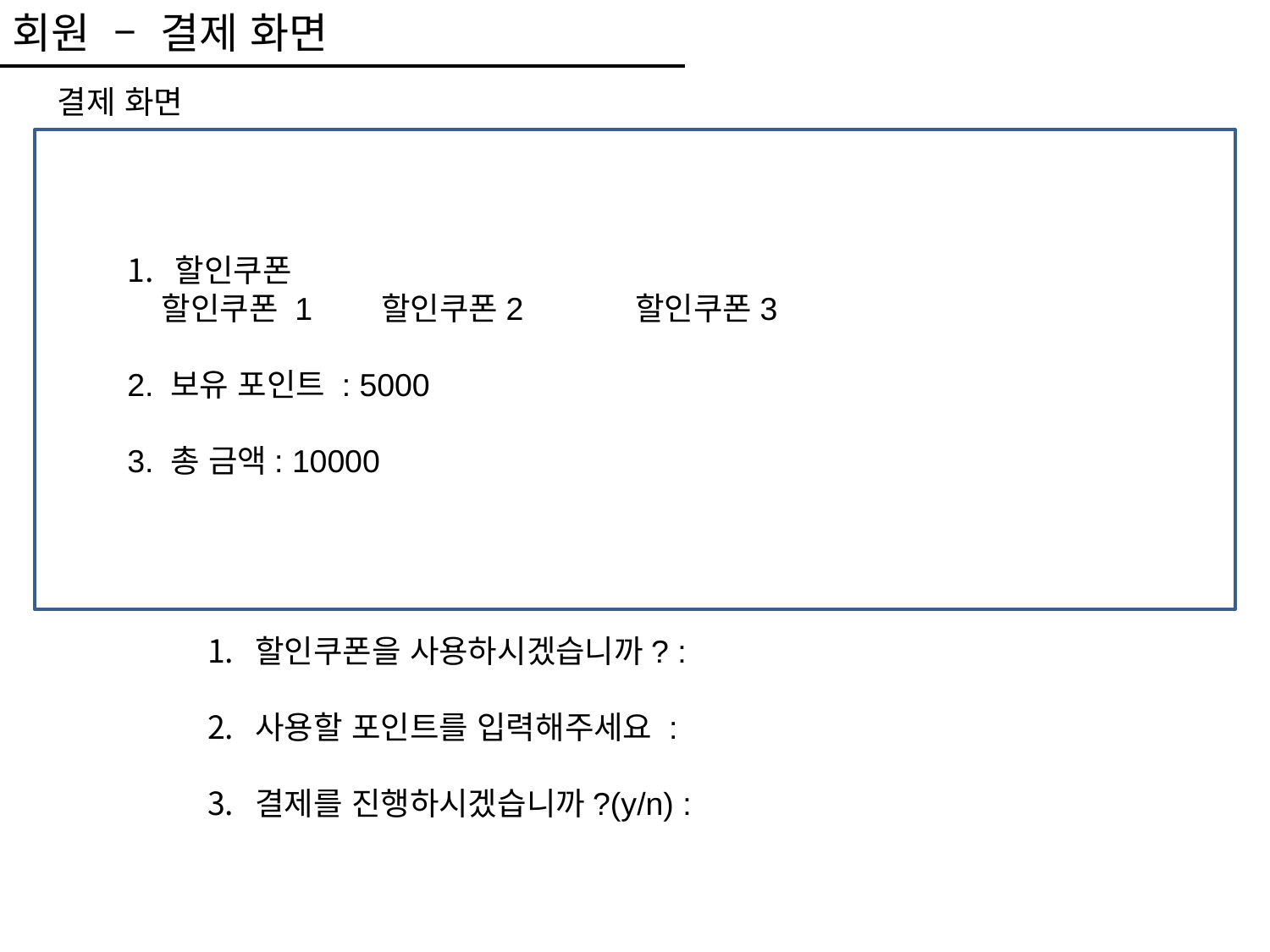

회원  –  결제 화면
결제 화면

할인쿠폰
   할인쿠폰 1	할인쿠폰2	할인쿠폰3

2. 보유 포인트 : 5000

3. 총 금액: 10000
할인쿠폰을 사용하시겠습니까? :

사용할 포인트를 입력해주세요 :

결제를 진행하시겠습니까?(y/n) :